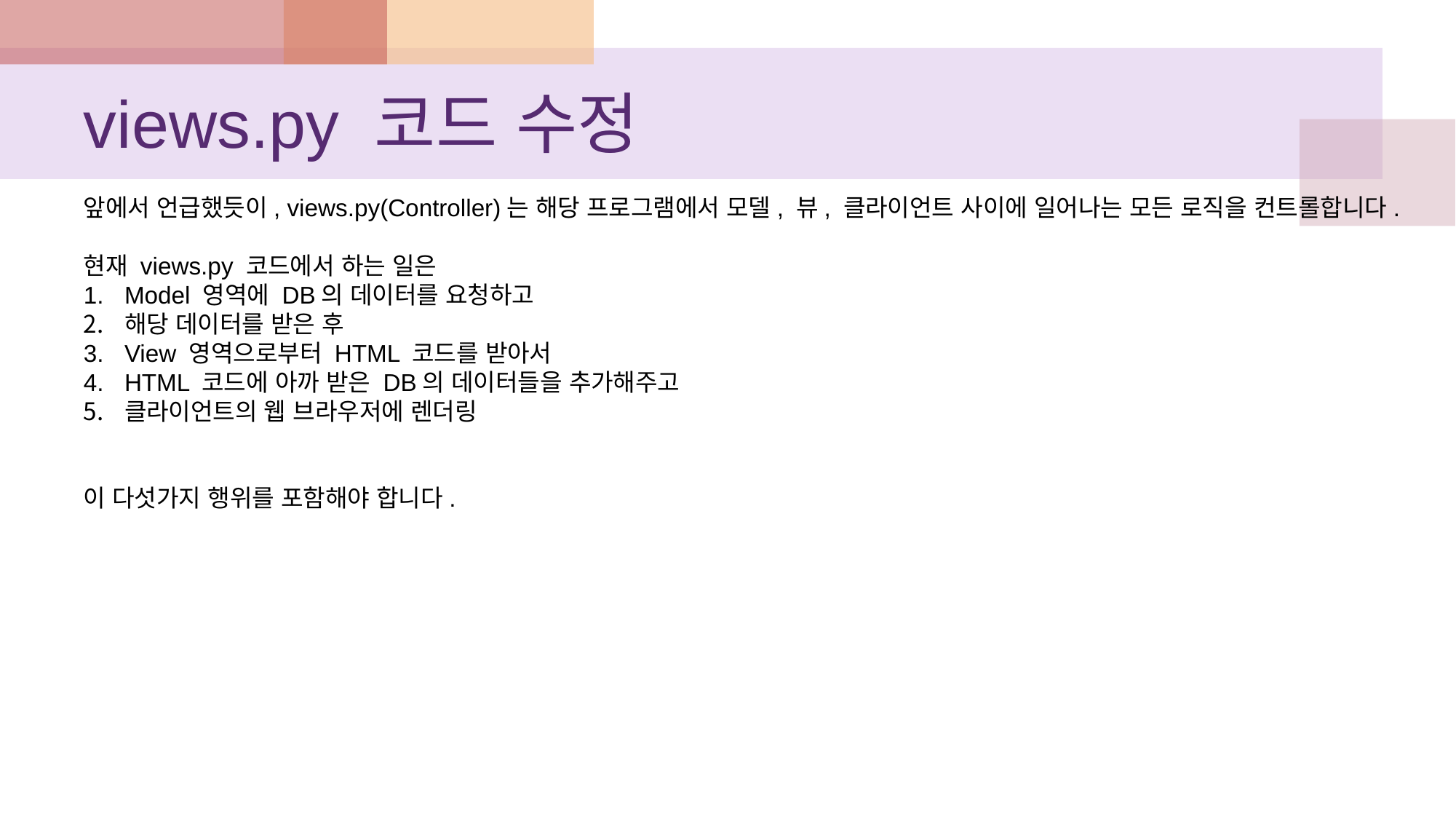

# views.py 코드 수정
앞에서 언급했듯이, views.py(Controller)는 해당 프로그램에서 모델, 뷰, 클라이언트 사이에 일어나는 모든 로직을 컨트롤합니다.

현재 views.py 코드에서 하는 일은
Model 영역에 DB의 데이터를 요청하고
해당 데이터를 받은 후
View 영역으로부터 HTML 코드를 받아서
HTML 코드에 아까 받은 DB의 데이터들을 추가해주고
클라이언트의 웹 브라우저에 렌더링

이 다섯가지 행위를 포함해야 합니다.